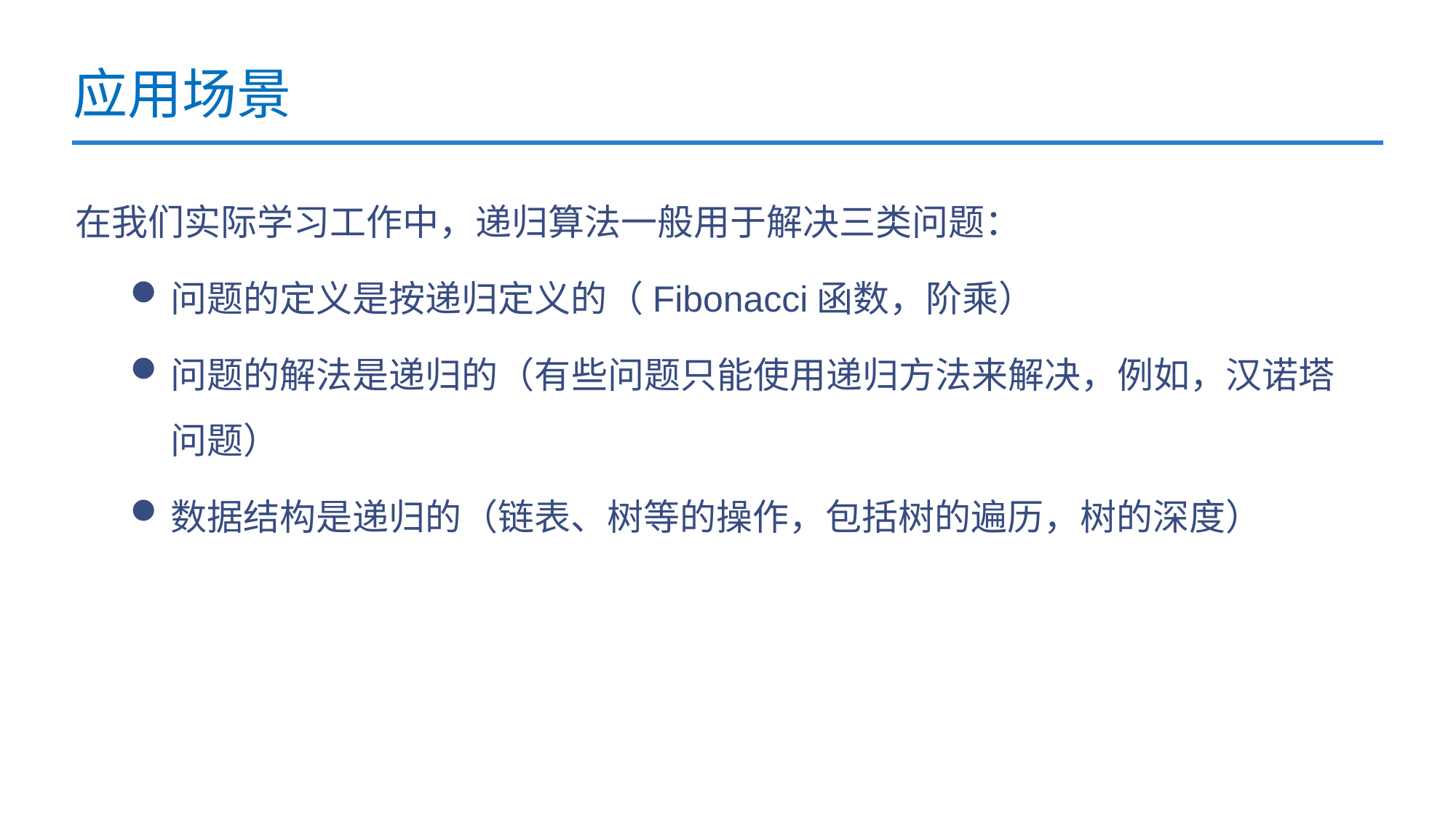

# 应用场景
在我们实际学习工作中，递归算法一般用于解决三类问题：
问题的定义是按递归定义的（Fibonacci函数，阶乘）
问题的解法是递归的（有些问题只能使用递归方法来解决，例如，汉诺塔问题）
数据结构是递归的（链表、树等的操作，包括树的遍历，树的深度）